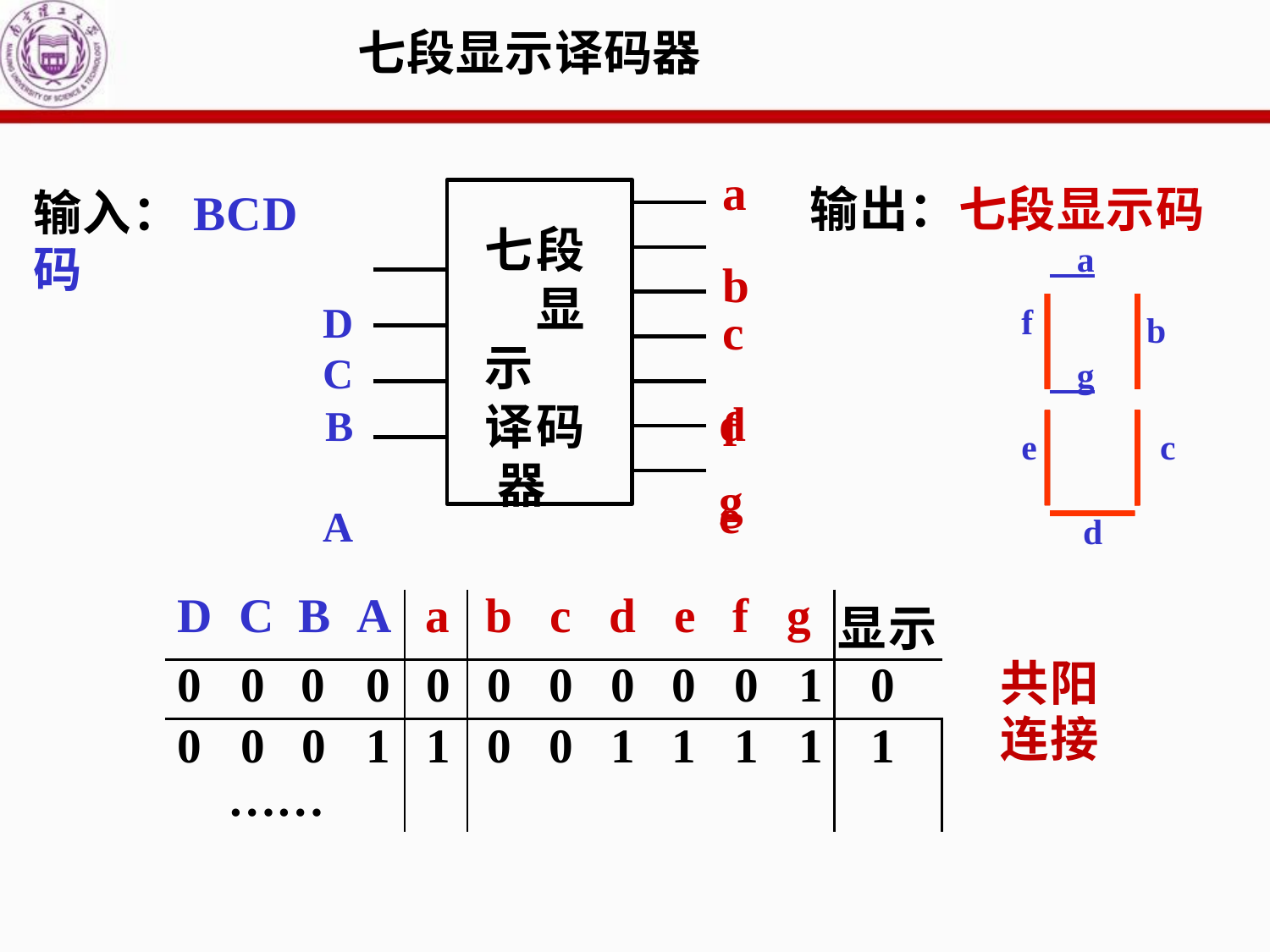

# 七段显示译码器
a  b
c  d  e
输出：七段显示码
   a

输入：BCD码
D
C
B  A

七段  显示  译码  器

f
b

   g

f  g
e
c

d

| D | C | B | A | a | b | c | d | e | f | g | 显示 |
| --- | --- | --- | --- | --- | --- | --- | --- | --- | --- | --- | --- |
| 0 | 0 | 0 | 0 | 0 | 0 | 0 | 0 | 0 | 0 | 1 | 0 |
| 0 | 0 0 …… |  | 1 | 1 | 0 | 0 | 1 | 1 | 1 | 1 | 1 |
共阳
连接